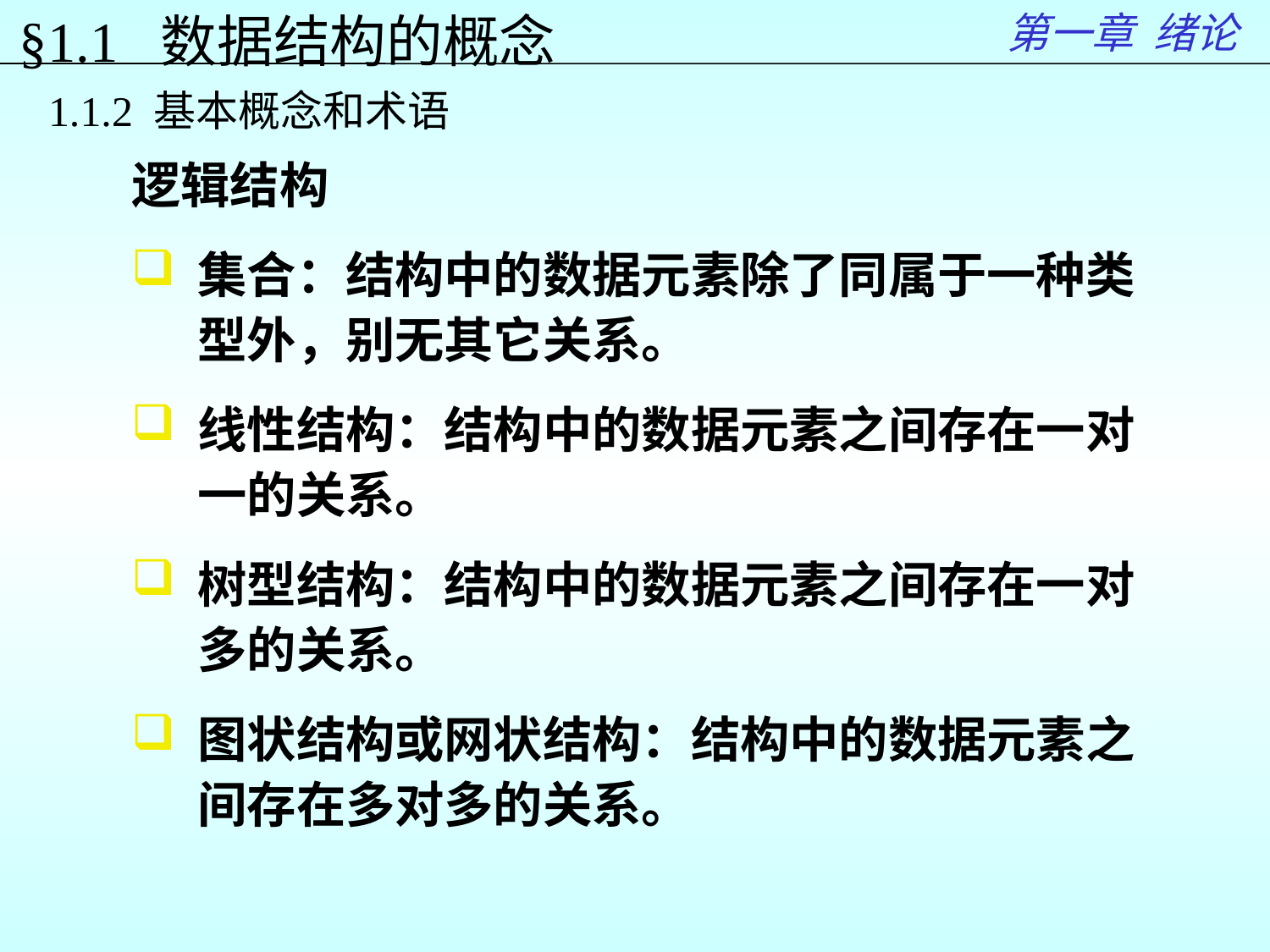

第一章  绪论

§1.1  数据结构的概念
1.1.2 基本概念和术语
逻辑结构
集合：结构中的数据元素除了同属于一种类型外，别无其它关系。
线性结构：结构中的数据元素之间存在一对一的关系。
树型结构：结构中的数据元素之间存在一对多的关系。
图状结构或网状结构：结构中的数据元素之间存在多对多的关系。